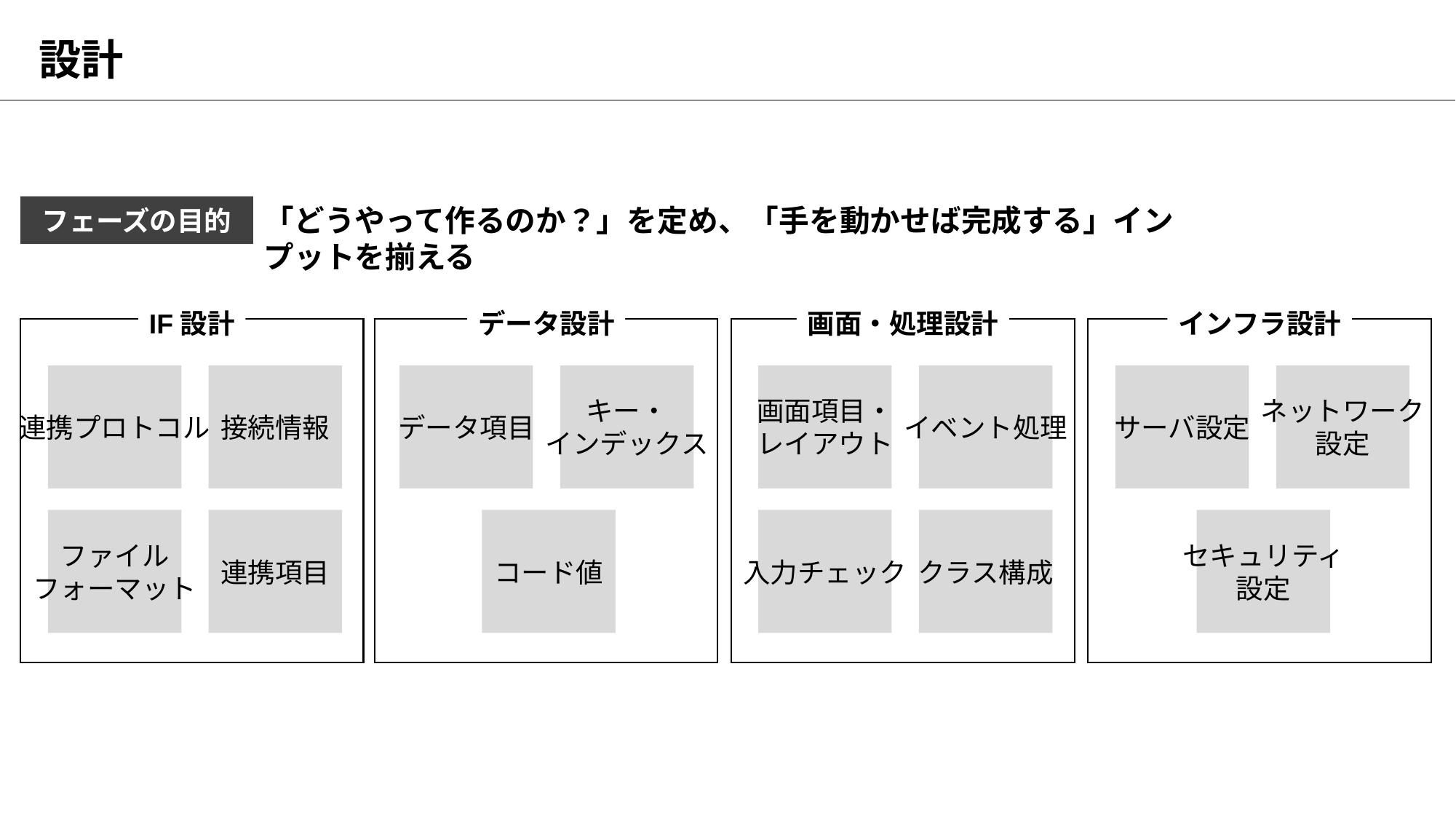

# 設計
フェーズの目的
「どうやって作るのか？」を定め、「手を動かせば完成する」インプットを揃える
IF設計
データ設計
画面・処理設計
インフラ設計

連携プロトコル
接続情報
データ項目
キー・
インデックス
画面項目・
レイアウト
イベント処理
サーバ設定
ネットワーク
設定
ファイル
フォーマット
連携項目
コード値
入力チェック
クラス構成
セキュリティ
設定